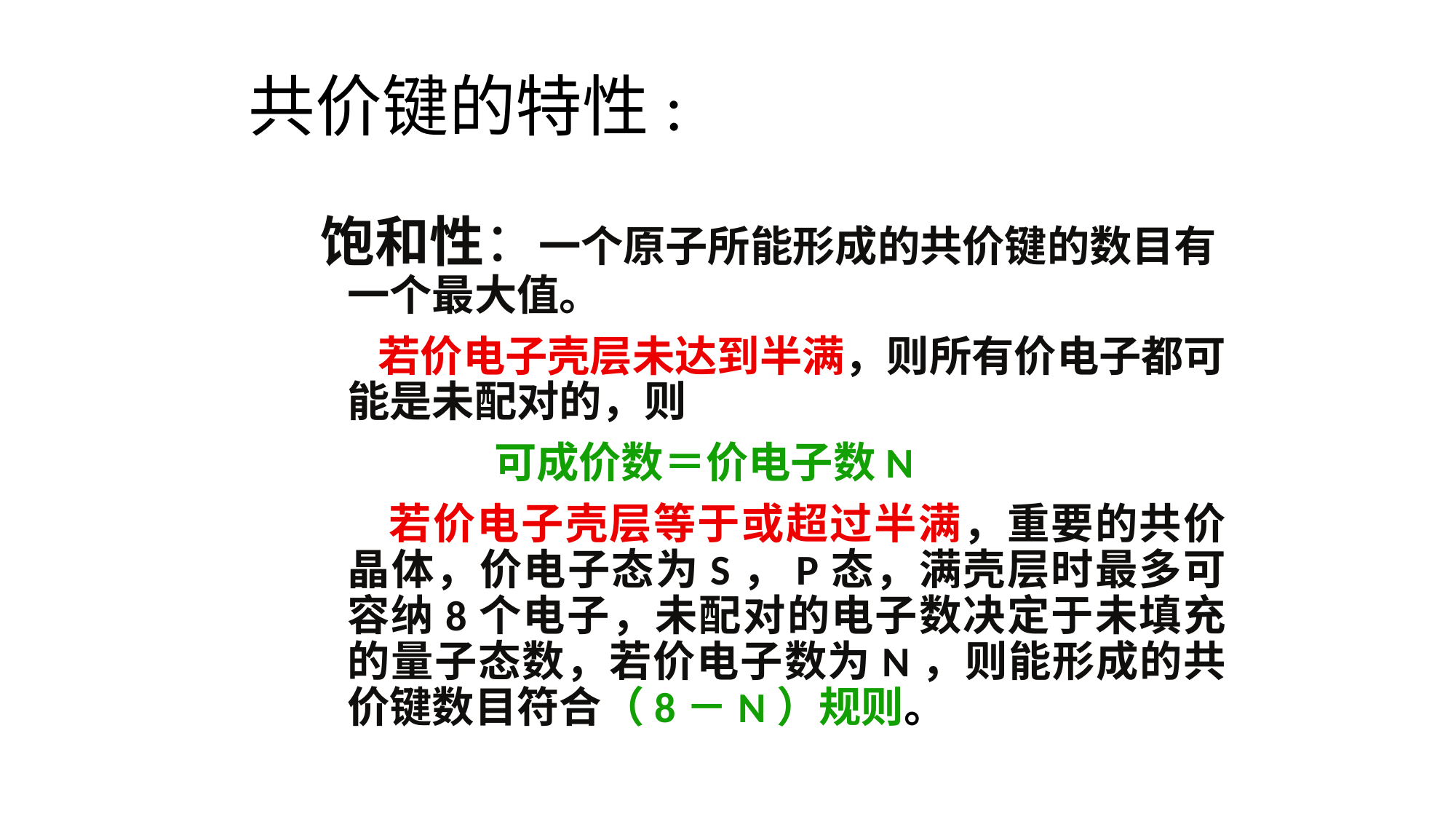

# 共价键的特性:
饱和性：一个原子所能形成的共价键的数目有一个最大值。
     若价电子壳层未达到半满，则所有价电子都可能是未配对的，则
                 可成价数＝价电子数N
     若价电子壳层等于或超过半满，重要的共价晶体，价电子态为S，P态，满壳层时最多可容纳8个电子，未配对的电子数决定于未填充的量子态数，若价电子数为N，则能形成的共价键数目符合（8－N）规则。